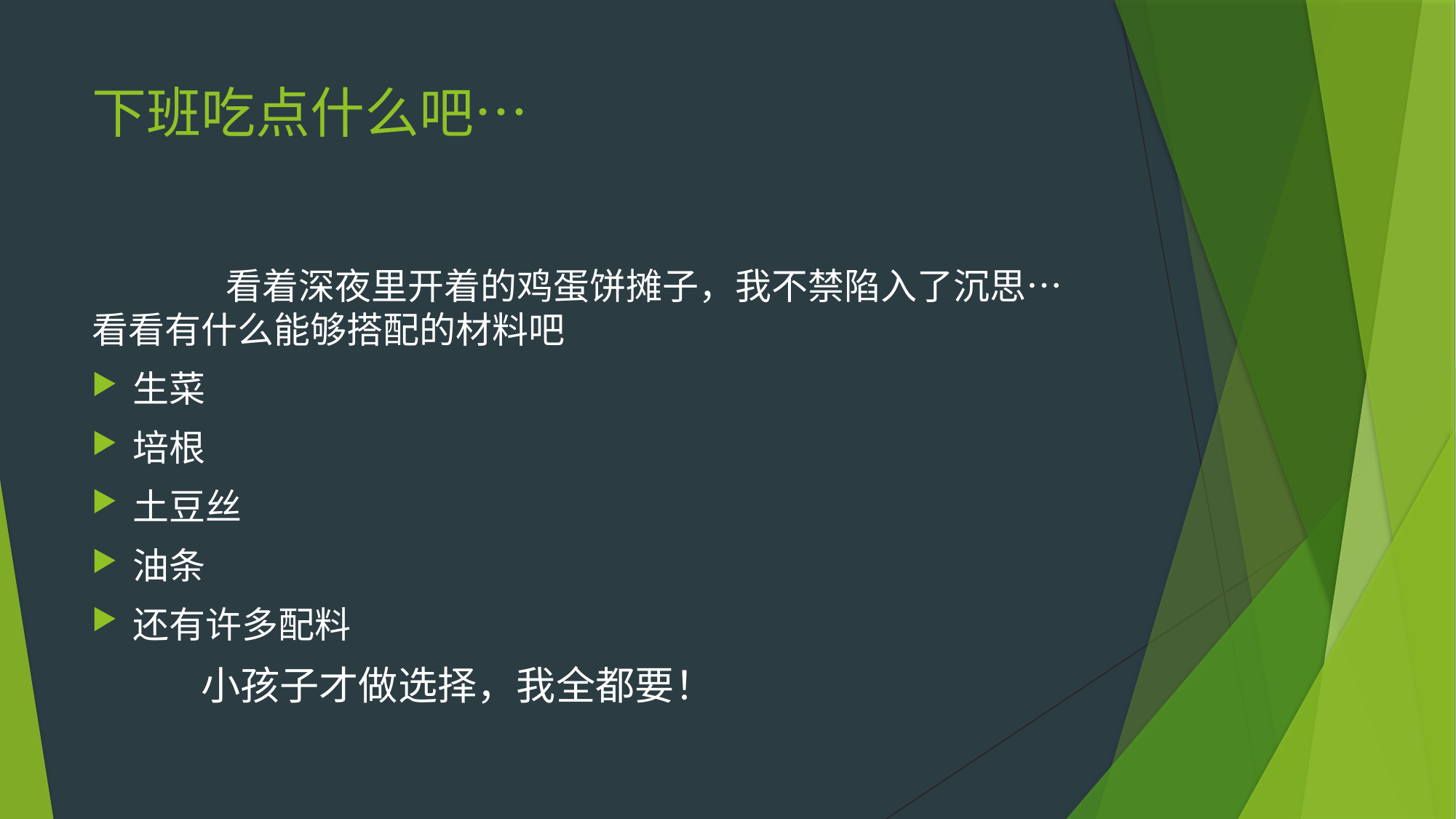

# 下班吃点什么吧…
	  看着深夜里开着的鸡蛋饼摊子，我不禁陷入了沉思…看看有什么能够搭配的材料吧
生菜
培根
土豆丝
油条
还有许多配料
	小孩子才做选择，我全都要！